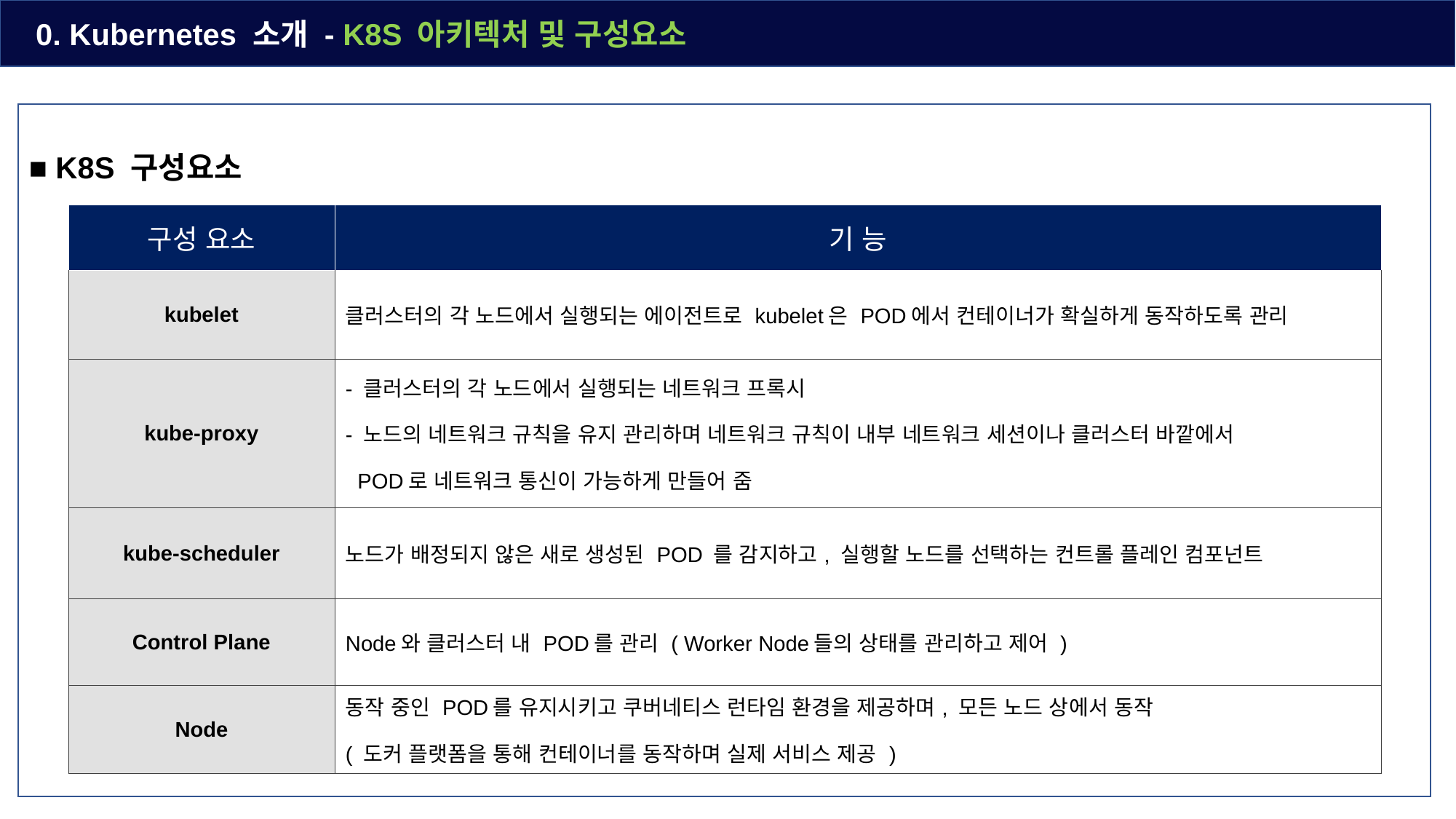

0. Kubernetes 소개 - K8S 아키텍처 및 구성요소
■ K8S 구성요소

| 구성 요소 | 기 능 |
| --- | --- |
| kubelet | 클러스터의 각 노드에서 실행되는 에이전트로 kubelet은 POD에서 컨테이너가 확실하게 동작하도록 관리 |
| kube-proxy | - 클러스터의 각 노드에서 실행되는 네트워크 프록시 - 노드의 네트워크 규칙을 유지 관리하며 네트워크 규칙이 내부 네트워크 세션이나 클러스터 바깥에서 POD로 네트워크 통신이 가능하게 만들어 줌 |
| kube-scheduler | 노드가 배정되지 않은 새로 생성된 POD 를 감지하고, 실행할 노드를 선택하는 컨트롤 플레인 컴포넌트 |
| Control Plane | Node와 클러스터 내 POD를 관리 ( Worker Node들의 상태를 관리하고 제어 ) |
| Node | 동작 중인 POD를 유지시키고 쿠버네티스 런타임 환경을 제공하며, 모든 노드 상에서 동작 ( 도커 플랫폼을 통해 컨테이너를 동작하며 실제 서비스 제공 ) |